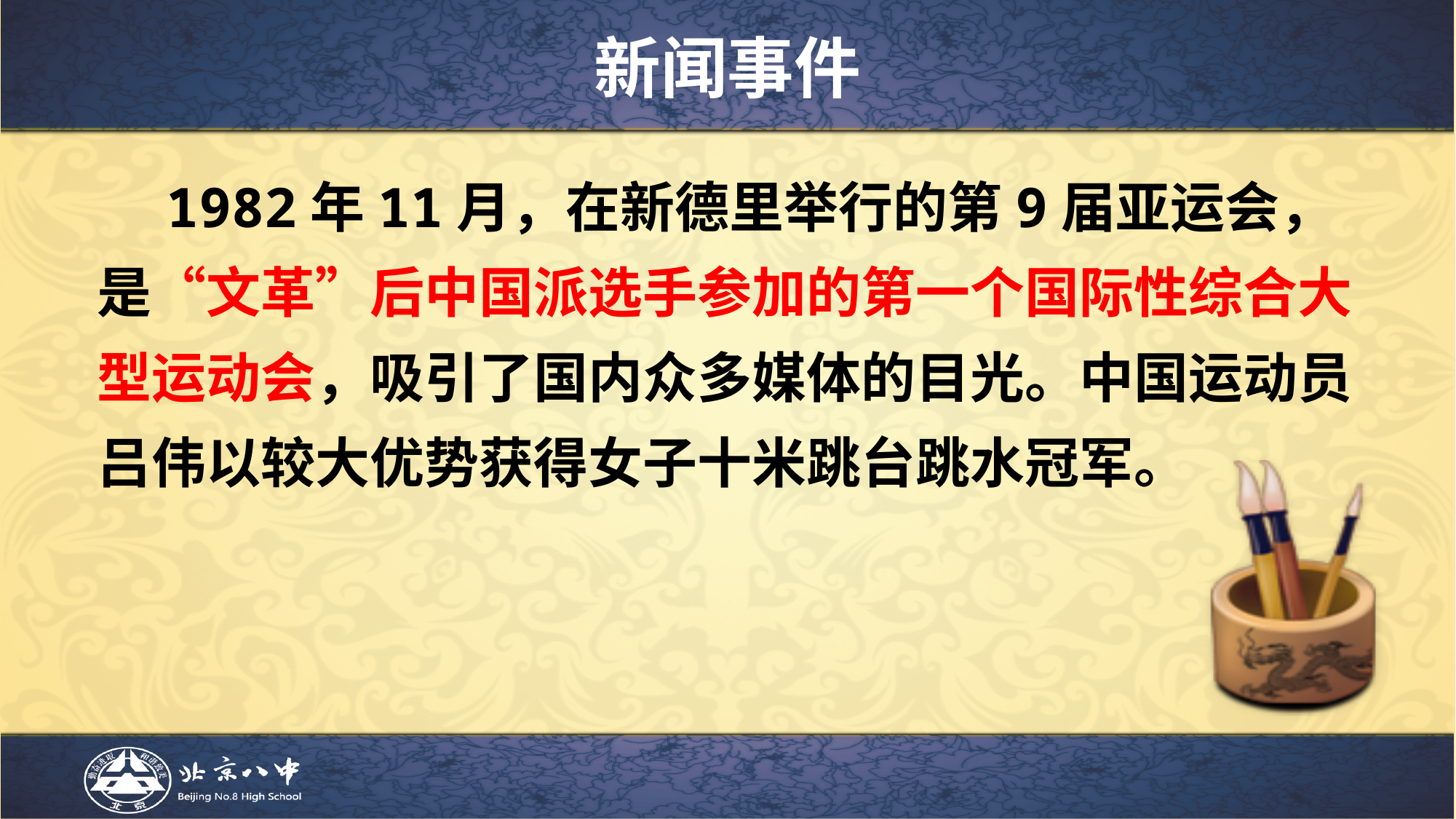

# 新闻事件
     1982年11月，在新德里举行的第9届亚运会，是“文革”后中国派选手参加的第一个国际性综合大型运动会，吸引了国内众多媒体的目光。中国运动员吕伟以较大优势获得女子十米跳台跳水冠军。